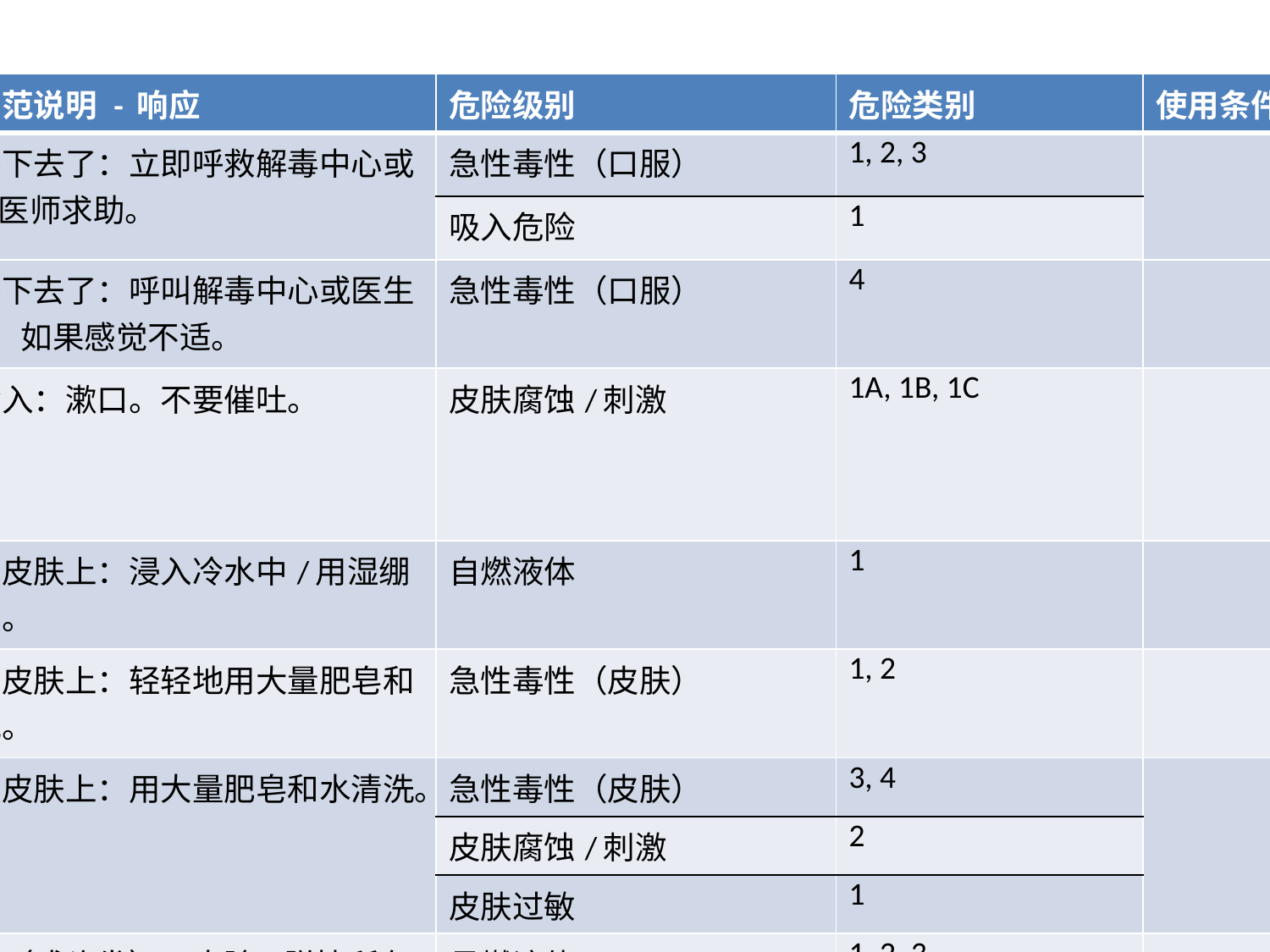

| P -代码 | 一般防范说明 - 响应 | 危险级别 | 危险类别 | 使用条件 |
| --- | --- | --- | --- | --- |
| P301 + P310 | 如果吞下去了：立即呼救解毒中心或医生/医师求助。 | 急性毒性（口服） | 1, 2, 3 |  |
|  |  | 吸入危险 | 1 |  |
| P301 + P312 | 如果吞下去了：呼叫解毒中心或医生/医师，如果感觉不适。 | 急性毒性（口服） | 4 |  |
| P301 + P330 + P331 | 如果食入：漱口。不要催吐。 | 皮肤腐蚀/刺激 | 1A, 1B, 1C |  |
| P302 + P334 | 如果在皮肤上：浸入冷水中/用湿绷带包扎。 | 自燃液体 | 1 |  |
| P302 + P350 | 如果在皮肤上：轻轻地用大量肥皂和水清洗。 | 急性毒性（皮肤） | 1, 2 |  |
| P302 + P352 | 如果在皮肤上：用大量肥皂和水清洗。 | 急性毒性（皮肤） | 3, 4 |  |
|  |  | 皮肤腐蚀/刺激 | 2 |  |
|  |  | 皮肤过敏 | 1 |  |
| P303 + P361 + P353 | 如皮肤（或头发）：去除/脱掉所有沾染的衣服。用水冲洗皮肤/淋浴。 | 易燃液体 | 1, 2, 3 |  |
|  |  | 皮肤腐蚀/刺激 | 1A, 1B, 1C |  |
| P304 + P340 | 如吸入：将患者转移到空气新鲜处，休息，呼吸舒畅的姿势。 | 急性毒性（吸入） | 1, 2, 3, 4 |  |
|  |  | 皮肤腐蚀/刺激 | 1A, 1B, 1C |  |
|  |  | 特异性靶器官系统毒性 - 单次接触;（呼吸道刺激） | 3 |  |
|  |  | 特异性靶器官系统毒性 - 单次接触;（麻醉） | 3 |  |
| P304 + P341 | 如果吸入：如呼吸困难，将受害人转移到空气新鲜处，休息，呼吸舒畅的姿势。 | 呼吸道过敏 | 1 |  |
| P305 + P351 + P338 | 如果进入眼睛：用水小心亚特几分钟。如果存在的话，容易做摘掉隐形眼镜。继续冲洗。 | 皮肤腐蚀/刺激 | 1A, 1B, 1C |  |
|  |  | 严重眼损伤/眼刺激 | 1, 2 |  |
| P306 + P360 | 如果溅到衣服上：然后脱掉衣服立即冲洗受污染的衣服和皮肤用大量的水。 | 氧化性液体 | 1 |  |
|  |  | 氧化性固体 | 1 |  |
| P307 + P311 | 如接触到：呼叫解毒中心或医生/医师求助。 | 特异性靶器官系统毒性 - 单次暴露 | 1 |  |
| P308 + P313 | 如接触到或有疑虑：求医/就诊。 | 生殖细胞突变 | 1A, 1B, 2 |  |
|  |  | 致癌性 | 1A, 1B, 2 |  |
|  |  | 生殖毒性 | 1A, 1B, 2 |  |
|  |  | 生殖毒性 | 对影响或通过哺乳 |  |
| P309 + P311 | 如接触到或感觉不适：呼叫解毒中心或医生/医师求助。 | 特异性靶器官系统毒性 - 单次暴露 | 2 |  |
| P332 + P313 | 如发生皮肤刺激：求医/就诊。 | 皮肤腐蚀/刺激 | 2 |  |
| P333 + P313 | 如果皮肤刺激或皮疹：求医/就诊。 | 皮肤过敏 | 1 |  |
| P335 + P334 | 刷掉皮肤的细小颗粒。浸入冷水中/用湿绷带包扎。 | 自燃固体 | 1 |  |
|  |  | 化学物质，与水接触后产生易燃气体 | 1, 2 |  |
| P337 + P313 | 如果眼睛刺激持续：求医/就诊。 | 严重眼损伤/眼刺激 | 2 |  |
| P342 + P311 | 如有呼吸系统病症：呼叫解毒中心或医生/医师求助。 | 呼吸道过敏 | 1 |  |
| P370 + P376 | 在发生火灾时：停止泄漏，如果安全的话。 | 氧化性气体 | 1 |  |
| P370 + P378 | 在发生火灾时：使用......灭火。 | 易燃液体 | 1, 2, 3 |  |
|  |  | 易燃固体 | 1, 2 |  |
|  |  | 自反应化学品 | 类型 A, B, C, D, E, F |  |
|  |  | 自燃液体 | 1 |  |
|  |  | 自燃固体 | 1 |  |
|  |  | 化学物质，与水接触后产生易燃气体 | 1, 2, 3 |  |
|  |  | 氧化性液体 | 1, 2, 3 |  |
|  |  | 氧化性固体 | 1, 2, 3 |  |
| P370 + P380 | 在发生火灾时：撤离现场。 | 爆炸品 | 分部 1.1, 1.2, 1.3, 1.4, 1.5 |  |
| P370 + P380 + P375 | 在发生火灾时：撤离现场。远程扑灭火灾，由于爆炸的危险。 | 自反应化学品 | 类型 A, B |  |
| P371 + P380 + P375 | 在发生大火和大量：撤离现场。远程扑灭火灾，由于爆炸的危险。 | 氧化性液体 | 1 |  |
|  |  | 氧化性固体 | 1 |  |